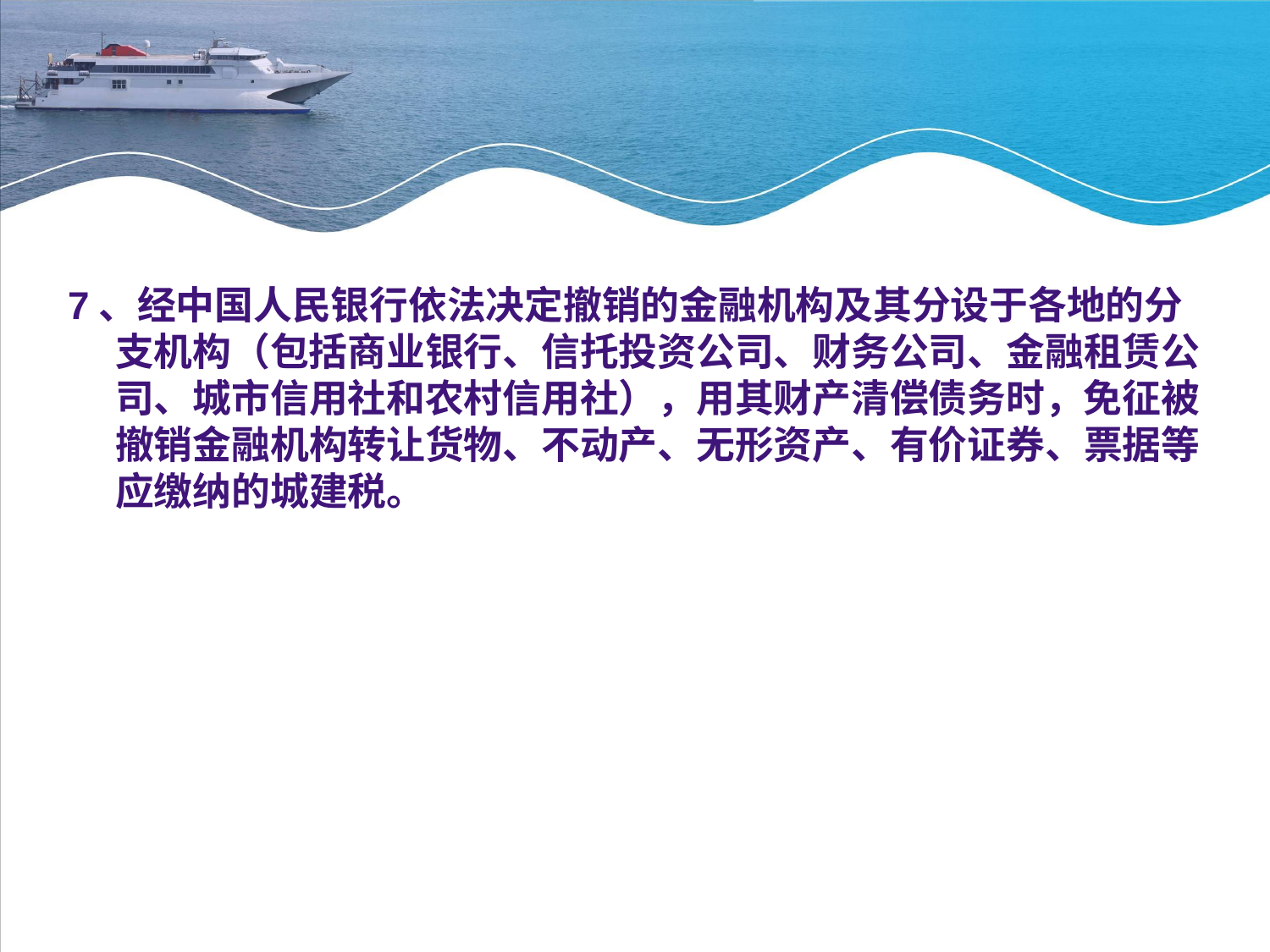

7、经中国人民银行依法决定撤销的金融机构及其分设于各地的分支机构（包括商业银行、信托投资公司、财务公司、金融租赁公司、城市信用社和农村信用社），用其财产清偿债务时，免征被撤销金融机构转让货物、不动产、无形资产、有价证券、票据等应缴纳的城建税。